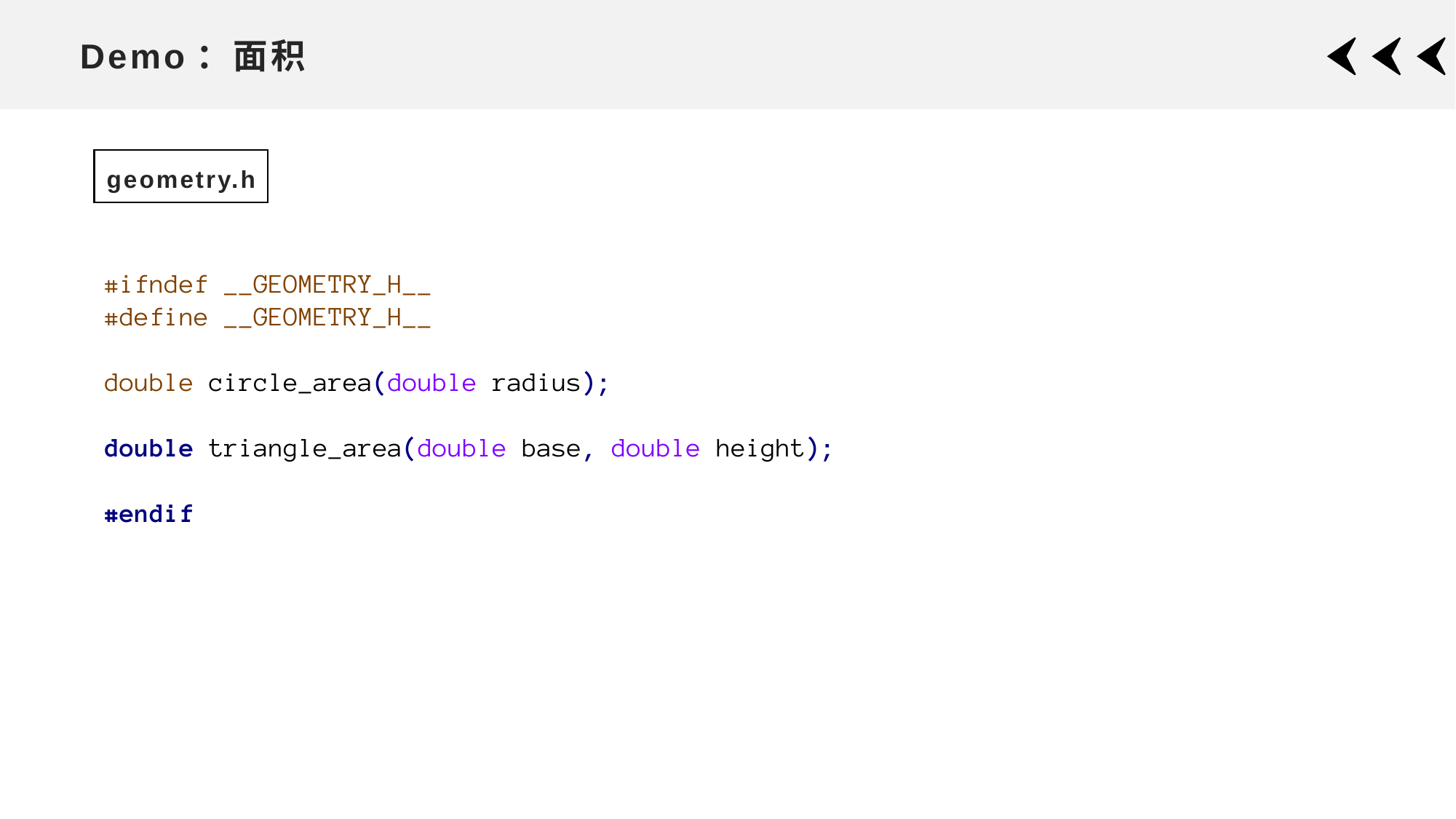

# Demo：面积
geometry.h
#ifndef __GEOMETRY_H__#define __GEOMETRY_H__ double circle_area(double radius); double triangle_area(double base, double height); #endif